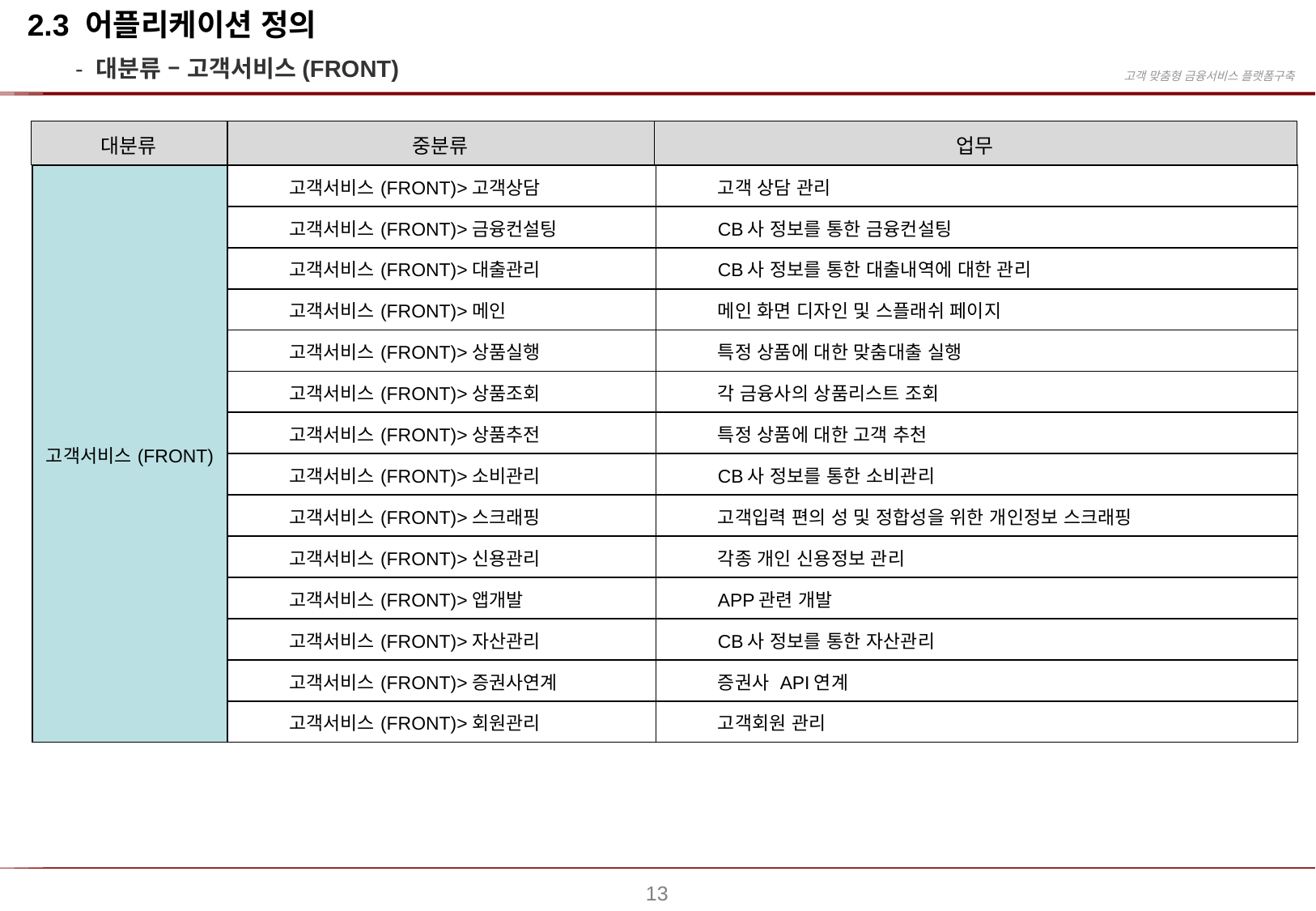

2.3 어플리케이션 정의

	- 대분류 – 고객서비스(FRONT)
대분류
중분류
업무
| 고객서비스(FRONT) | 고객서비스(FRONT)>고객상담 | 고객 상담 관리 |
| --- | --- | --- |
|  | 고객서비스(FRONT)>금융컨설팅 | CB사 정보를 통한 금융컨설팅 |
|  | 고객서비스(FRONT)>대출관리 | CB사 정보를 통한 대출내역에 대한 관리 |
|  | 고객서비스(FRONT)>메인 | 메인 화면 디자인 및 스플래쉬 페이지 |
|  | 고객서비스(FRONT)>상품실행 | 특정 상품에 대한 맞춤대출 실행 |
|  | 고객서비스(FRONT)>상품조회 | 각 금융사의 상품리스트 조회 |
|  | 고객서비스(FRONT)>상품추전 | 특정 상품에 대한 고객 추천 |
|  | 고객서비스(FRONT)>소비관리 | CB사 정보를 통한 소비관리 |
|  | 고객서비스(FRONT)>스크래핑 | 고객입력 편의 성 및 정합성을 위한 개인정보 스크래핑 |
|  | 고객서비스(FRONT)>신용관리 | 각종 개인 신용정보 관리 |
|  | 고객서비스(FRONT)>앱개발 | APP관련 개발 |
|  | 고객서비스(FRONT)>자산관리 | CB사 정보를 통한 자산관리 |
|  | 고객서비스(FRONT)>증권사연계 | 증권사 API연계 |
|  | 고객서비스(FRONT)>회원관리 | 고객회원 관리 |